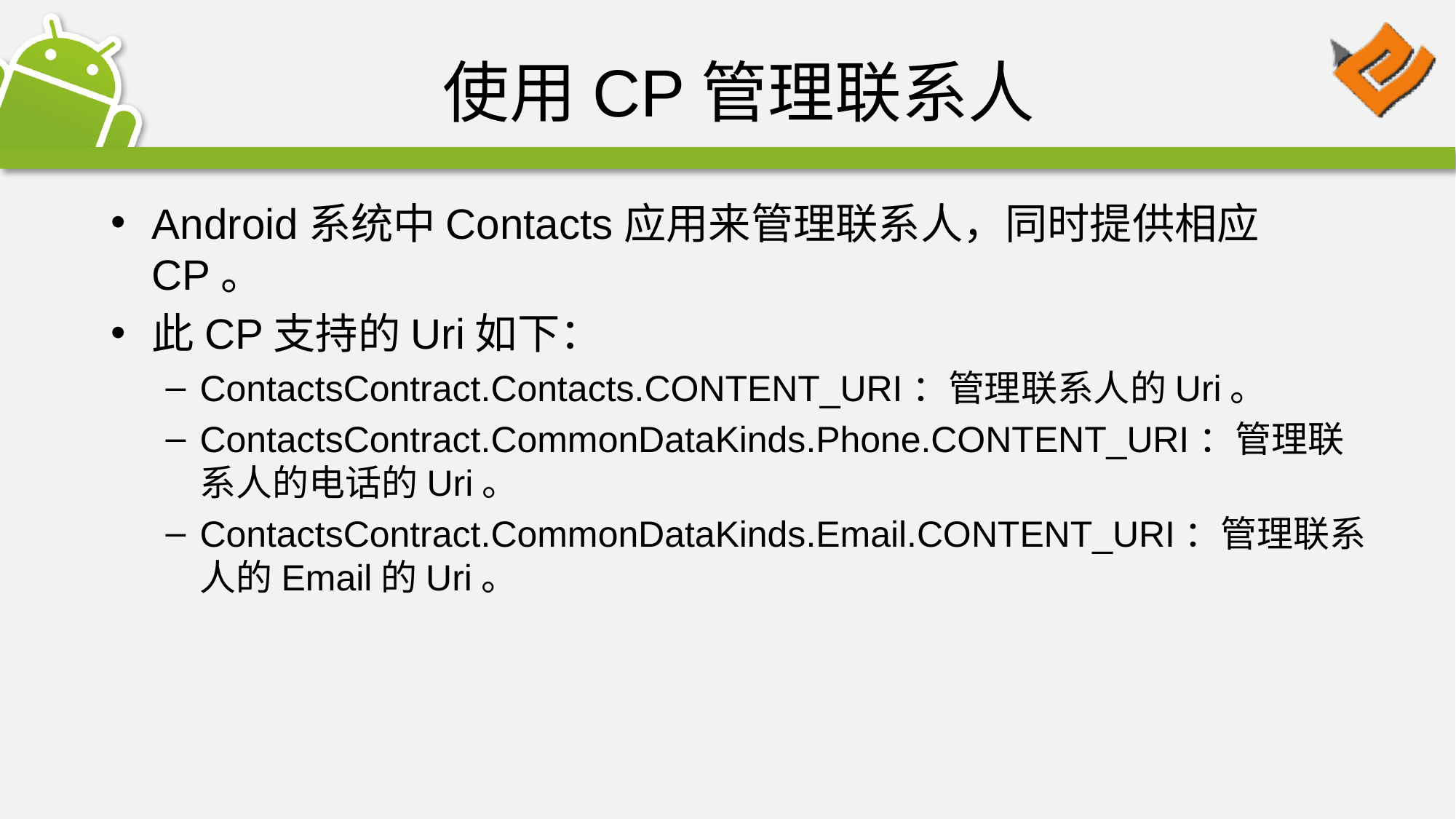

# 使用CP管理联系人
Android系统中Contacts应用来管理联系人，同时提供相应CP。
此CP支持的Uri如下：
ContactsContract.Contacts.CONTENT_URI：管理联系人的Uri。
ContactsContract.CommonDataKinds.Phone.CONTENT_URI：管理联系人的电话的Uri。
ContactsContract.CommonDataKinds.Email.CONTENT_URI：管理联系人的Email的Uri。